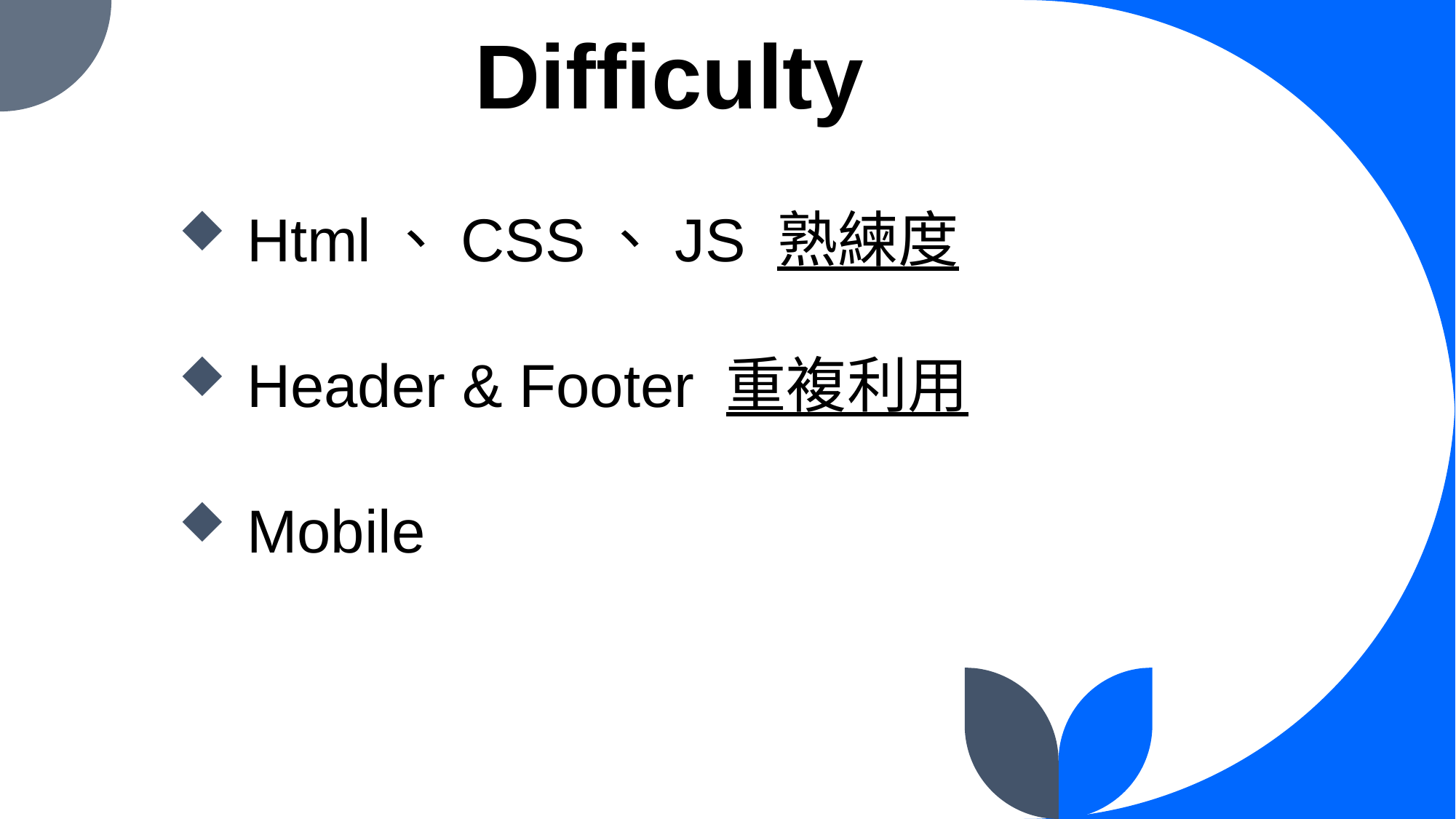

# Difficulty
Html、CSS、JS 熟練度

Header & Footer 重複利用

Mobile